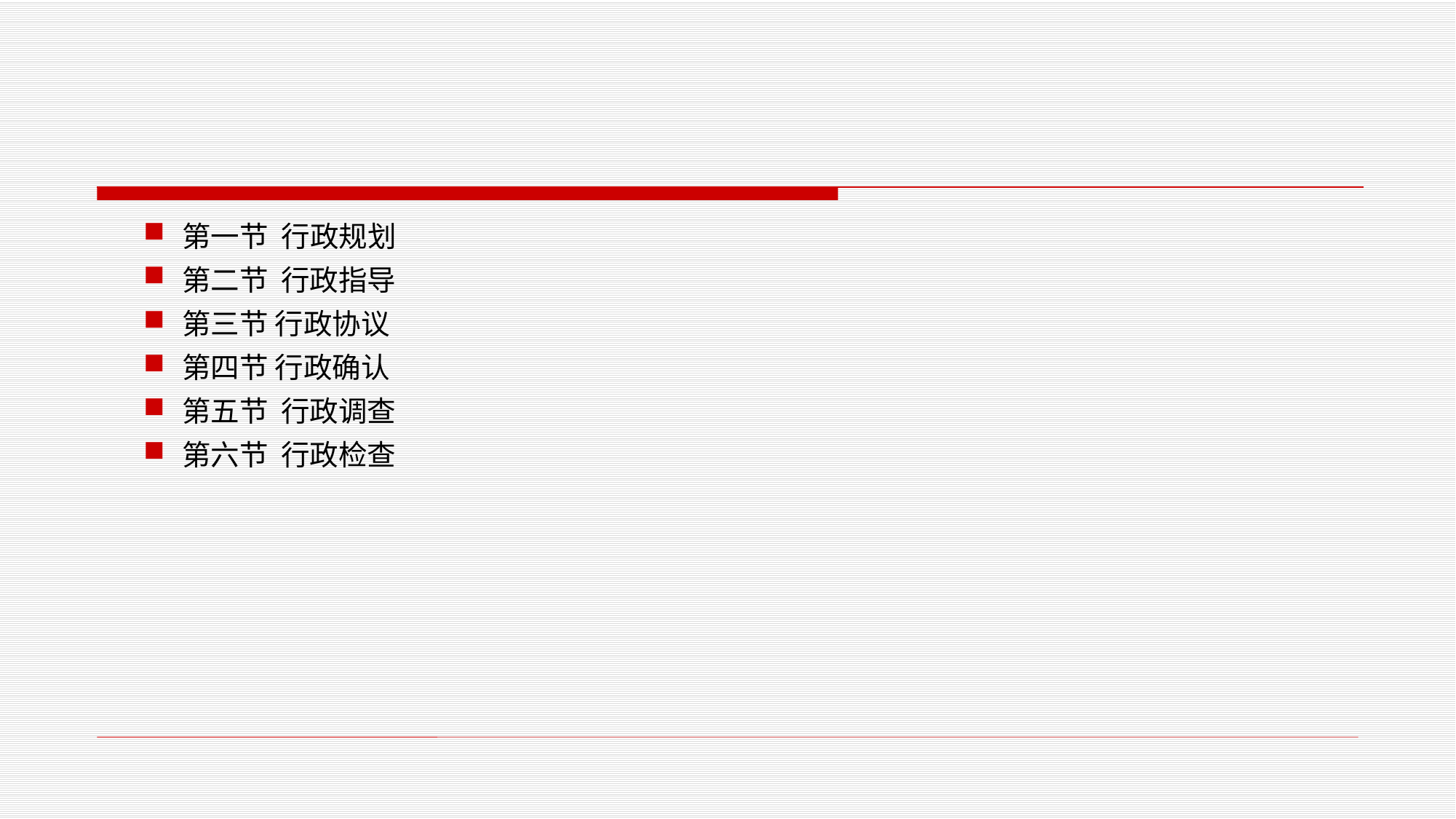

#
第一节  行政规划
第二节  行政指导
第三节 行政协议
第四节 行政确认
第五节  行政调查
第六节  行政检查